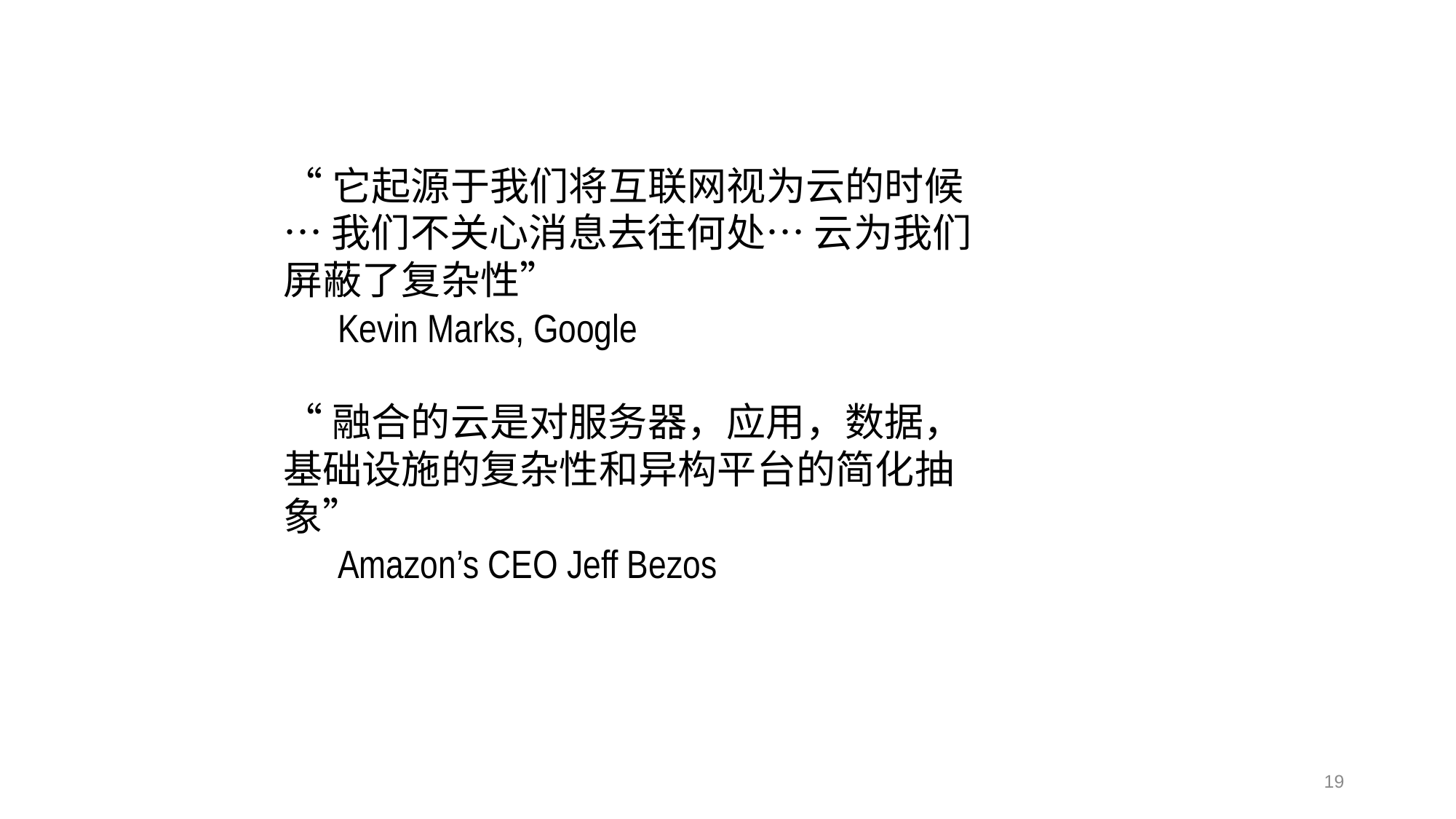

“它起源于我们将互联网视为云的时候… 我们不关心消息去往何处… 云为我们屏蔽了复杂性”
Kevin Marks, Google

“融合的云是对服务器，应用，数据，基础设施的复杂性和异构平台的简化抽象”
Amazon’s CEO Jeff Bezos

19